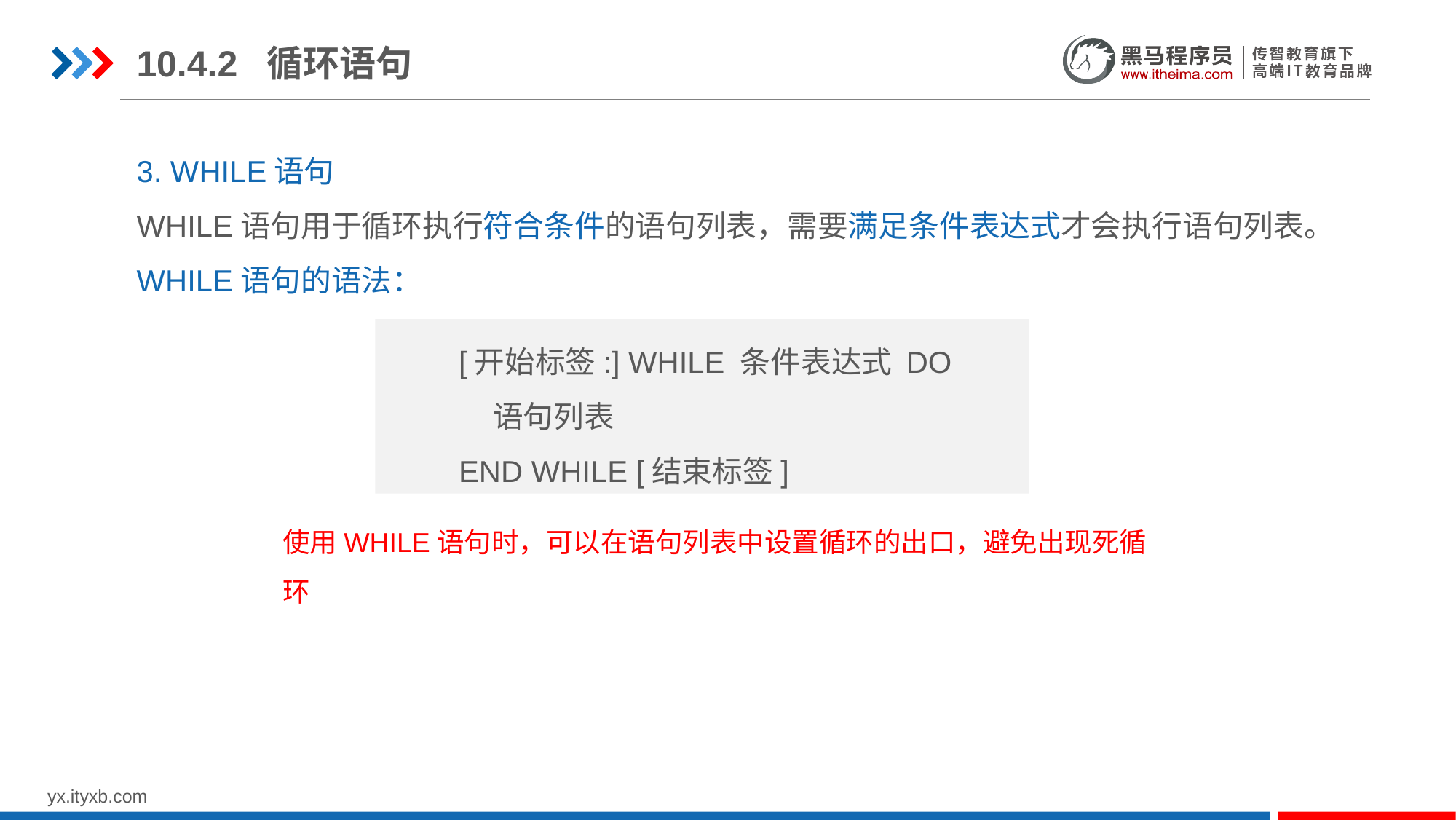

10.4.2  循环语句
3. WHILE语句
WHILE语句用于循环执行符合条件的语句列表，需要满足条件表达式才会执行语句列表。
WHILE语句的语法：
[开始标签:] WHILE 条件表达式 DO
    语句列表
END WHILE [结束标签]
使用WHILE语句时，可以在语句列表中设置循环的出口，避免出现死循环